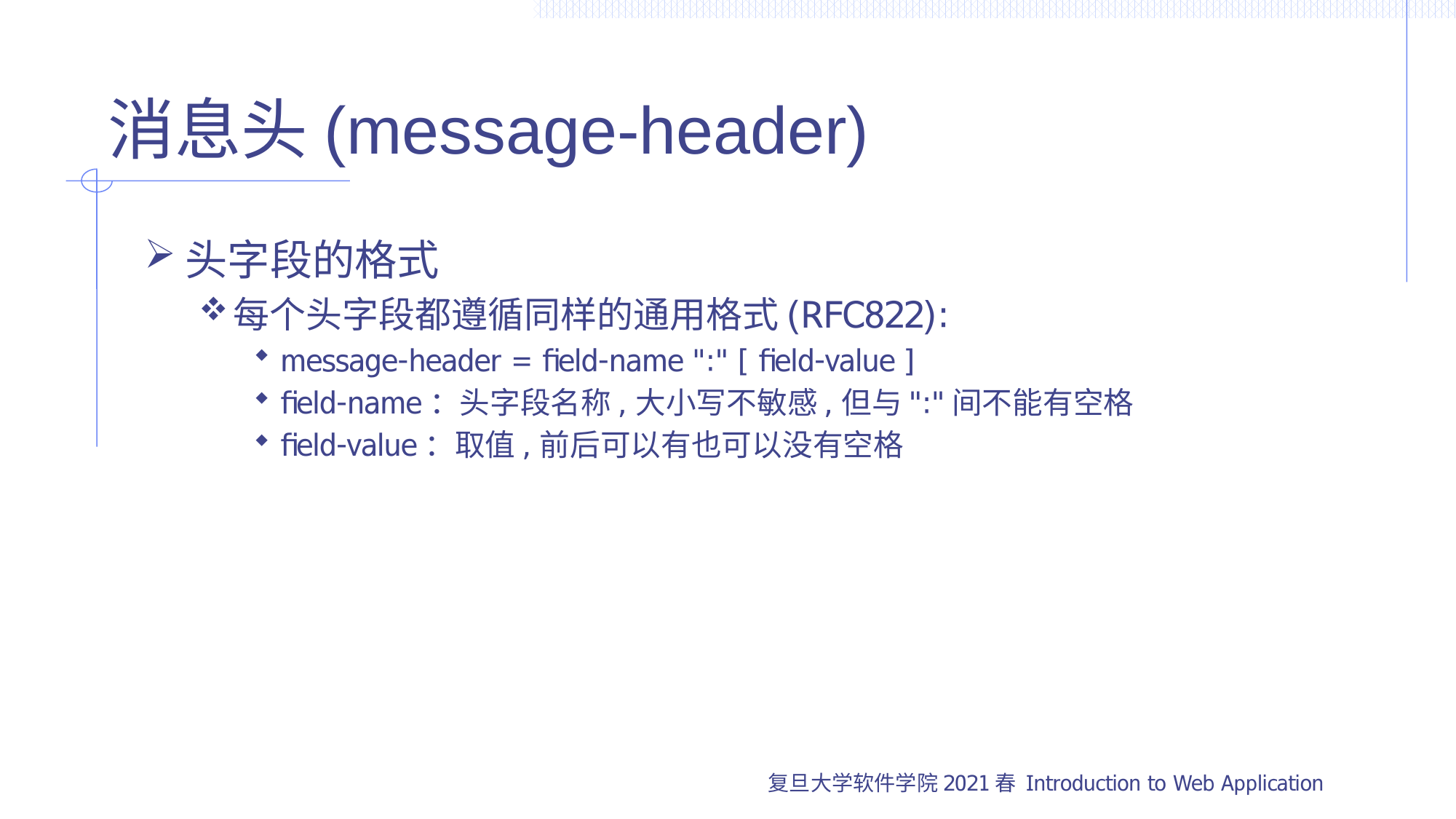

# 消息头(message-header)
头字段的格式
每个头字段都遵循同样的通用格式(RFC822):
message-header = field-name ":" [ field-value ]
field-name：头字段名称,大小写不敏感,但与":"间不能有空格
field-value：取值,前后可以有也可以没有空格